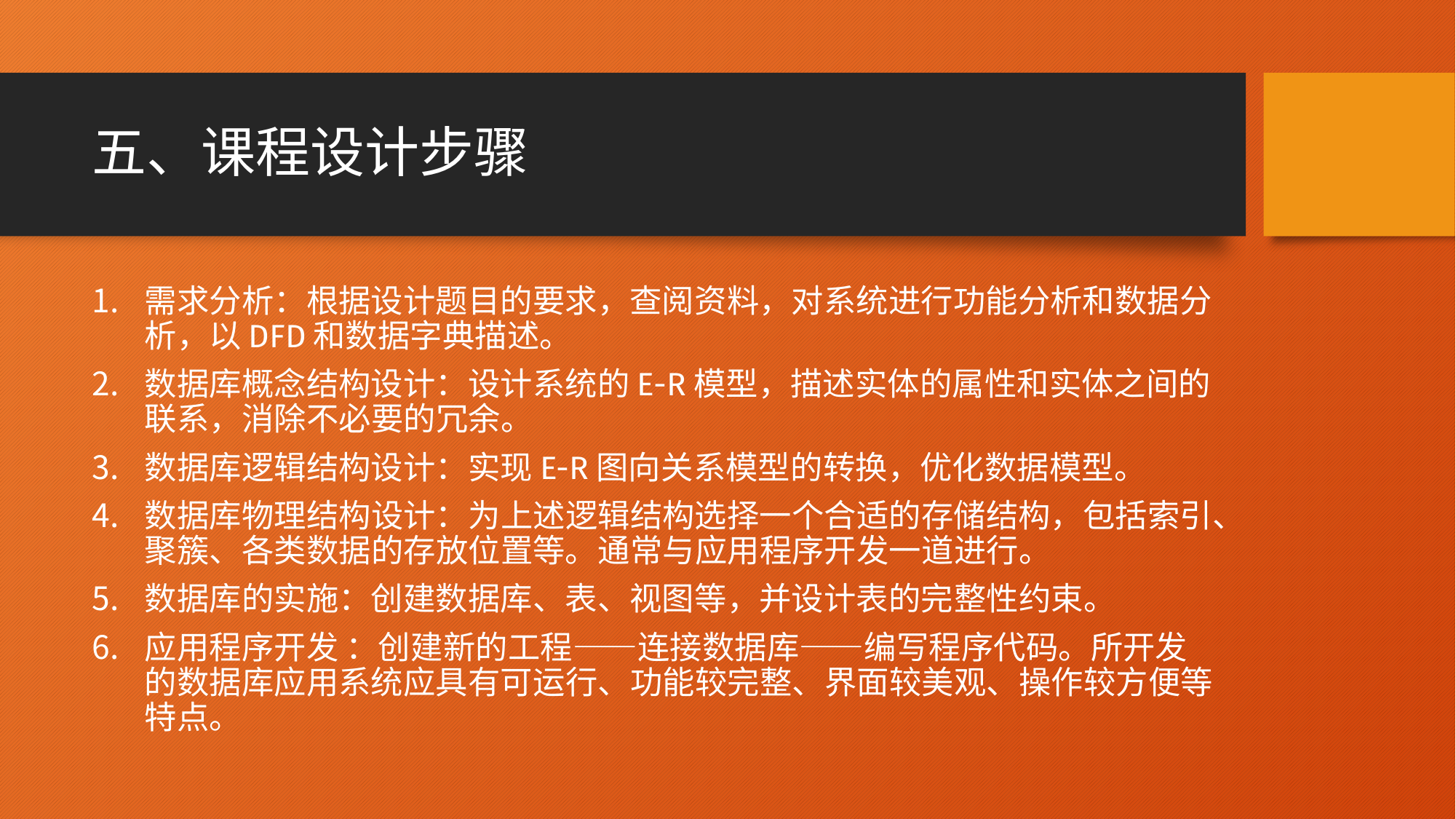

# 五、课程设计步骤
需求分析：根据设计题目的要求，查阅资料，对系统进行功能分析和数据分析，以DFD和数据字典描述。
数据库概念结构设计：设计系统的E-R模型，描述实体的属性和实体之间的联系，消除不必要的冗余。
数据库逻辑结构设计：实现E-R图向关系模型的转换，优化数据模型。
数据库物理结构设计：为上述逻辑结构选择一个合适的存储结构，包括索引、聚簇、各类数据的存放位置等。通常与应用程序开发一道进行。
数据库的实施：创建数据库、表、视图等，并设计表的完整性约束。
应用程序开发 ：创建新的工程——连接数据库——编写程序代码。所开发的数据库应用系统应具有可运行、功能较完整、界面较美观、操作较方便等特点。